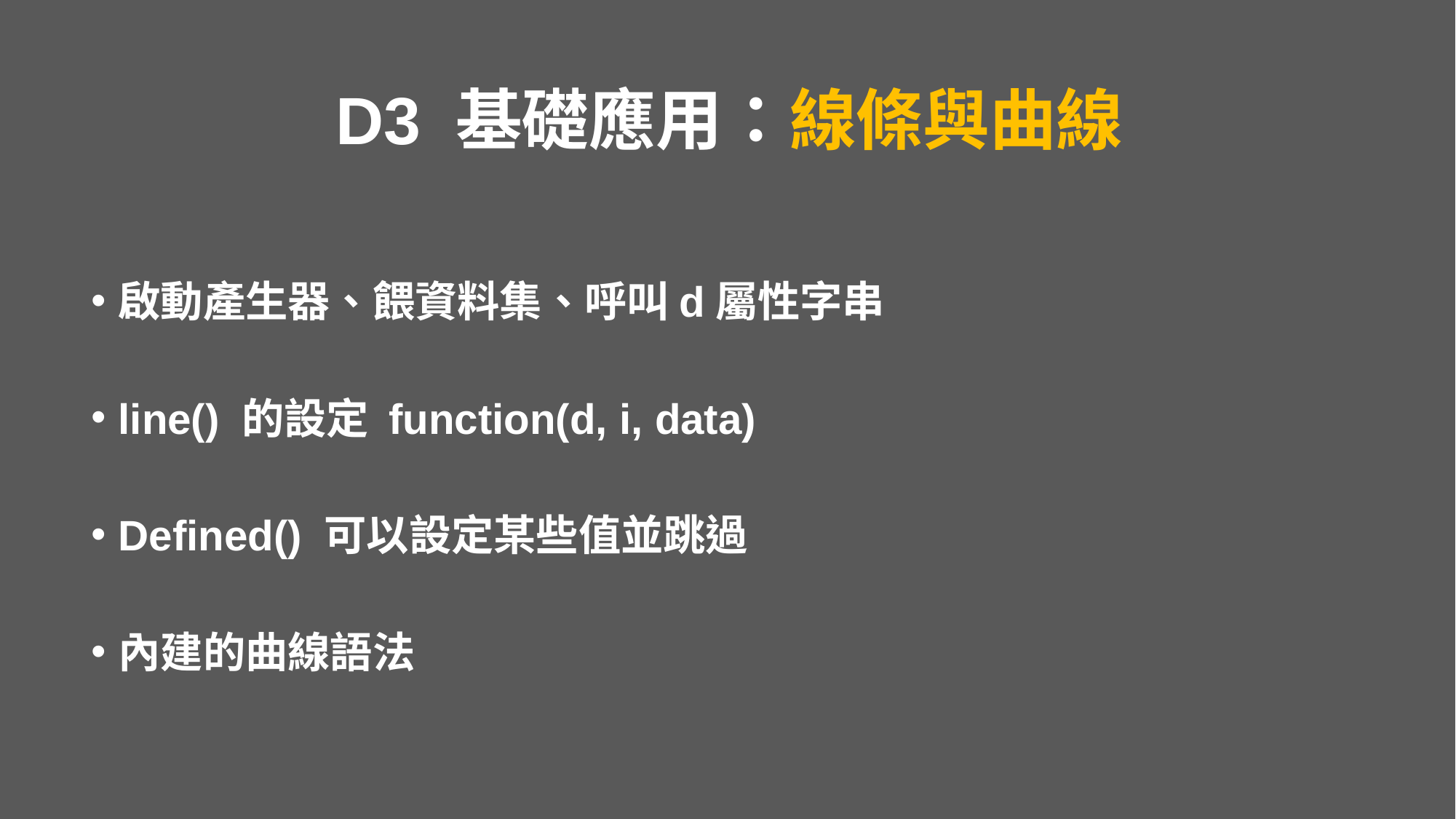

# D3 基礎應用：線條與曲線
啟動產生器、餵資料集、呼叫d屬性字串
line() 的設定 function(d, i, data)
Defined() 可以設定某些值並跳過
內建的曲線語法